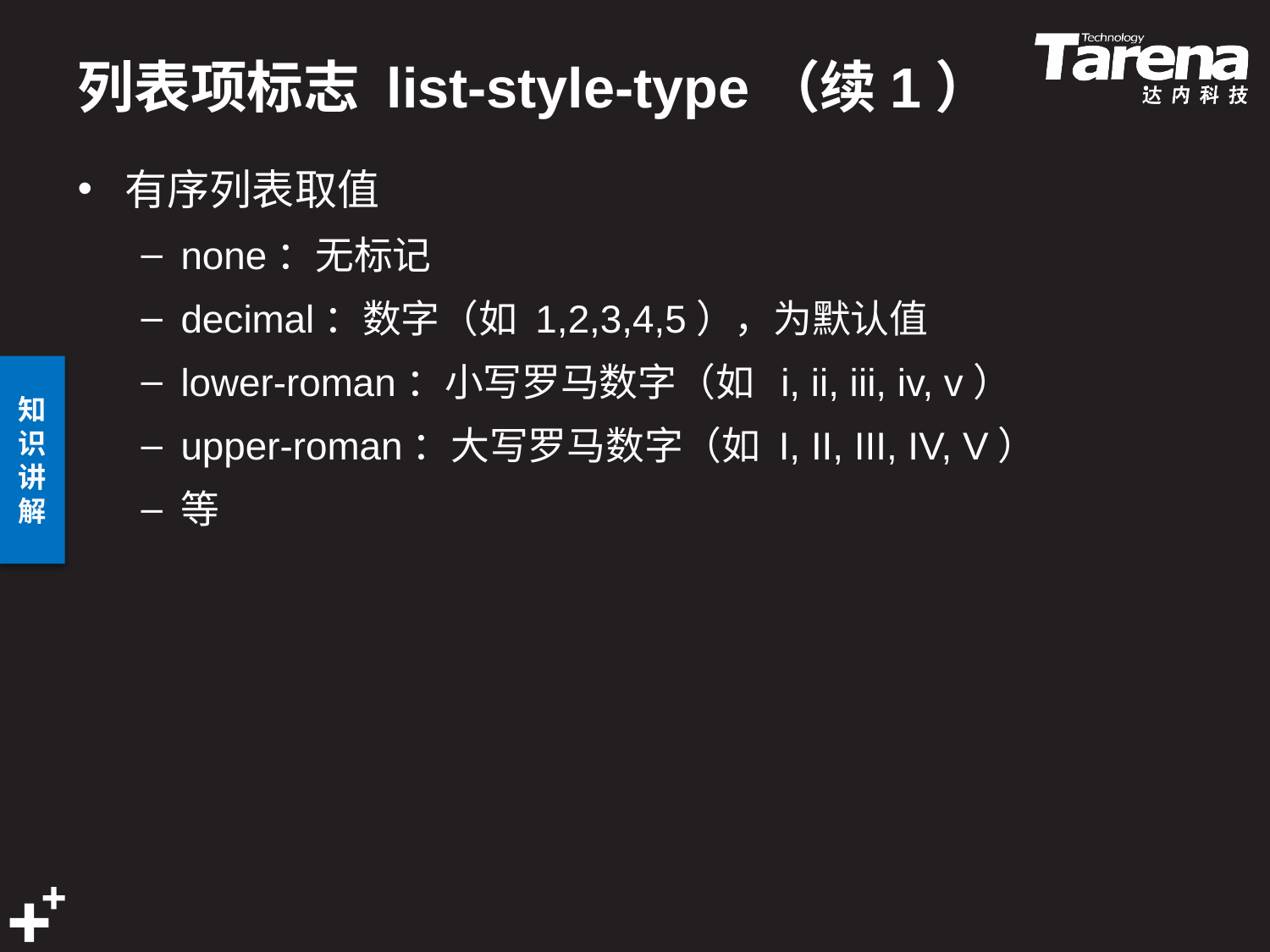

# 列表项标志 list-style-type（续1）
有序列表取值
none：无标记
decimal：数字（如 1,2,3,4,5），为默认值
lower-roman：小写罗马数字（如  i, ii, iii, iv, v）
upper-roman：大写罗马数字（如 I, II, III, IV, V）
等